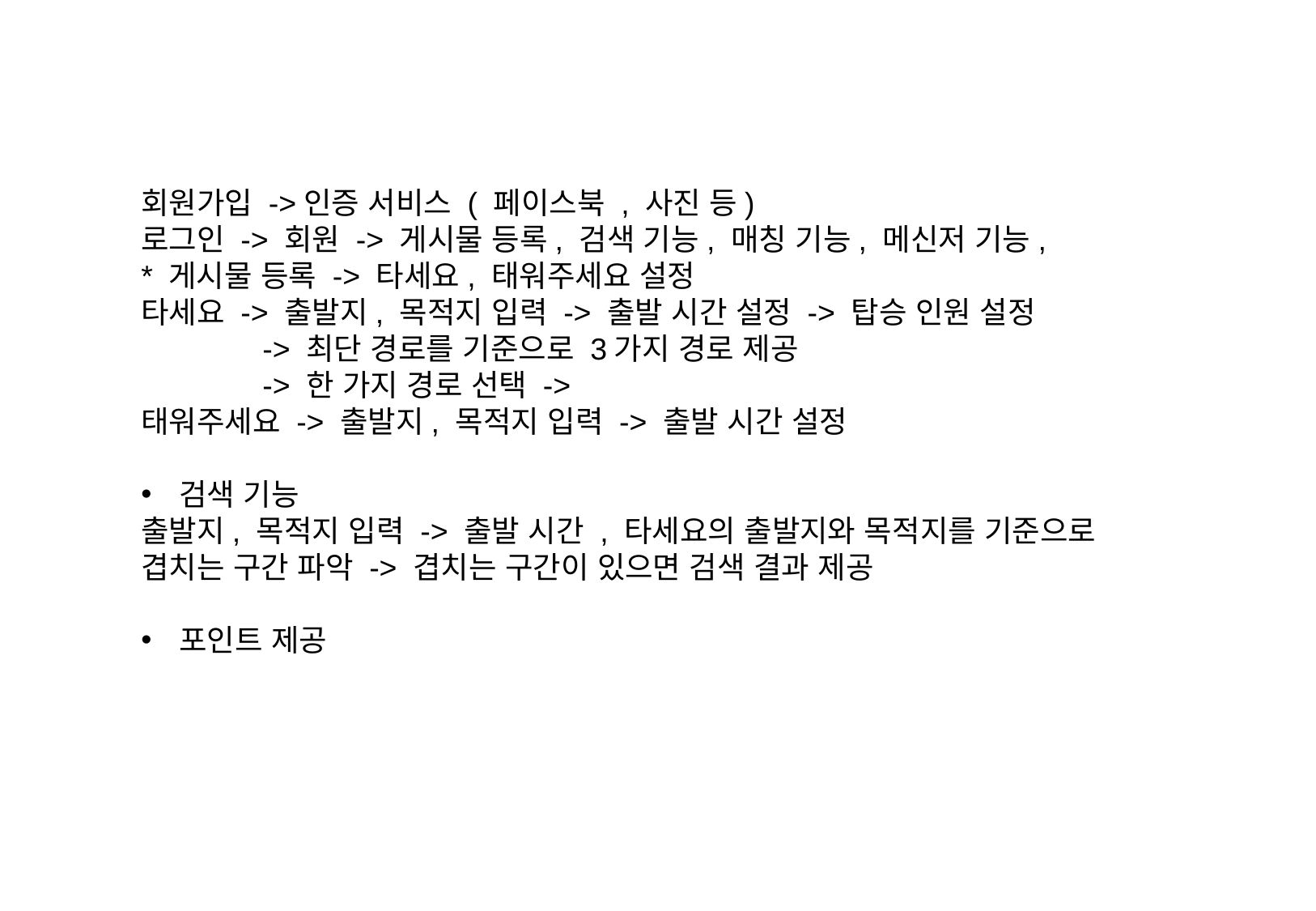

회원가입 ->인증 서비스 ( 페이스북 , 사진 등)
로그인 -> 회원 -> 게시물 등록, 검색 기능, 매칭 기능, 메신저 기능,
* 게시물 등록 -> 타세요, 태워주세요 설정
타세요 -> 출발지, 목적지 입력 -> 출발 시간 설정 -> 탑승 인원 설정
	-> 최단 경로를 기준으로 3가지 경로 제공
	-> 한 가지 경로 선택 ->
태워주세요 -> 출발지, 목적지 입력 -> 출발 시간 설정

검색 기능
출발지, 목적지 입력 -> 출발 시간 , 타세요의 출발지와 목적지를 기준으로
겹치는 구간 파악 -> 겹치는 구간이 있으면 검색 결과 제공

포인트 제공